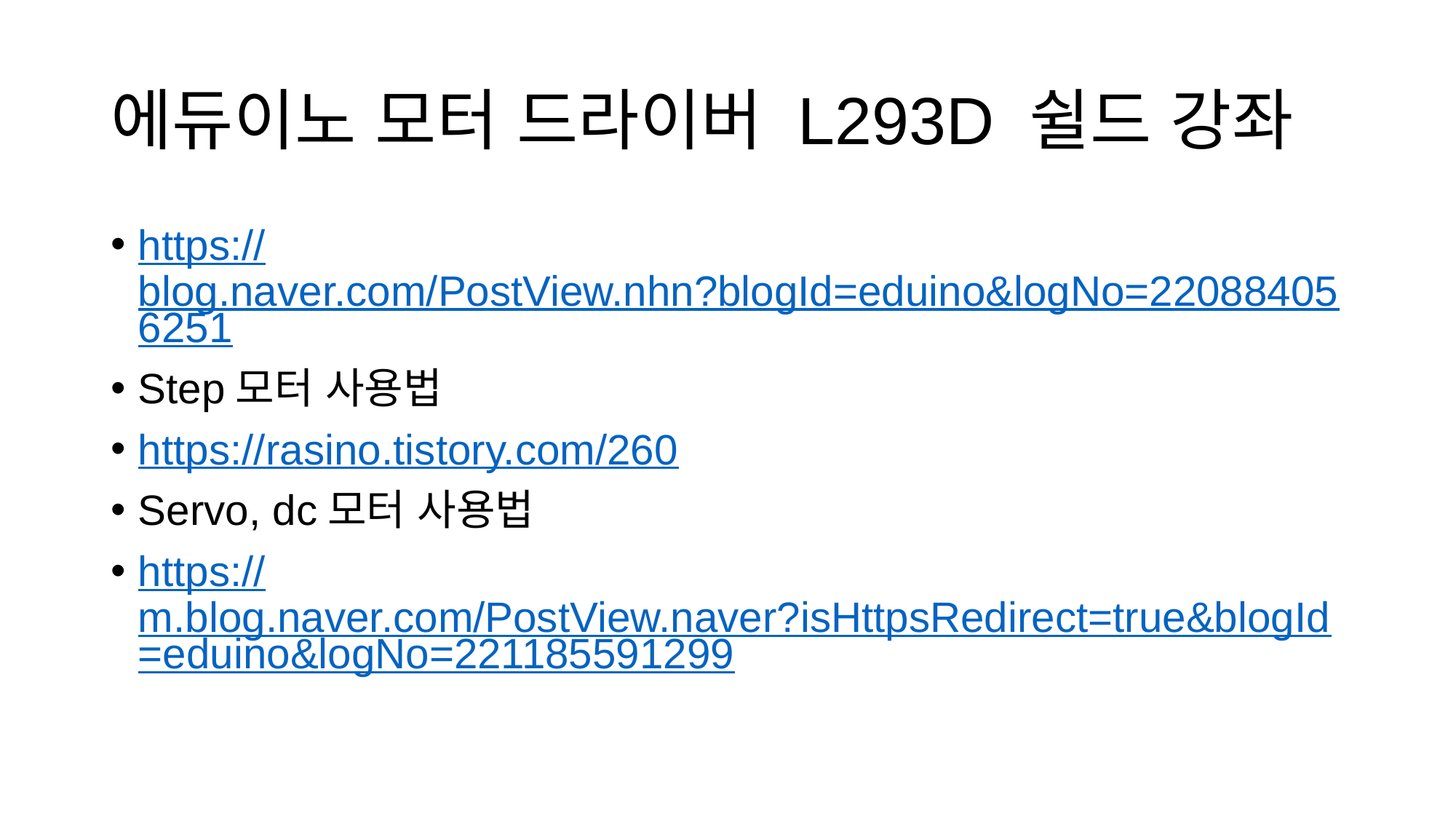

# 에듀이노 모터 드라이버 L293D 쉴드 강좌
https://blog.naver.com/PostView.nhn?blogId=eduino&logNo=220884056251
Step모터 사용법
https://rasino.tistory.com/260
Servo, dc모터 사용법
https://m.blog.naver.com/PostView.naver?isHttpsRedirect=true&blogId=eduino&logNo=221185591299